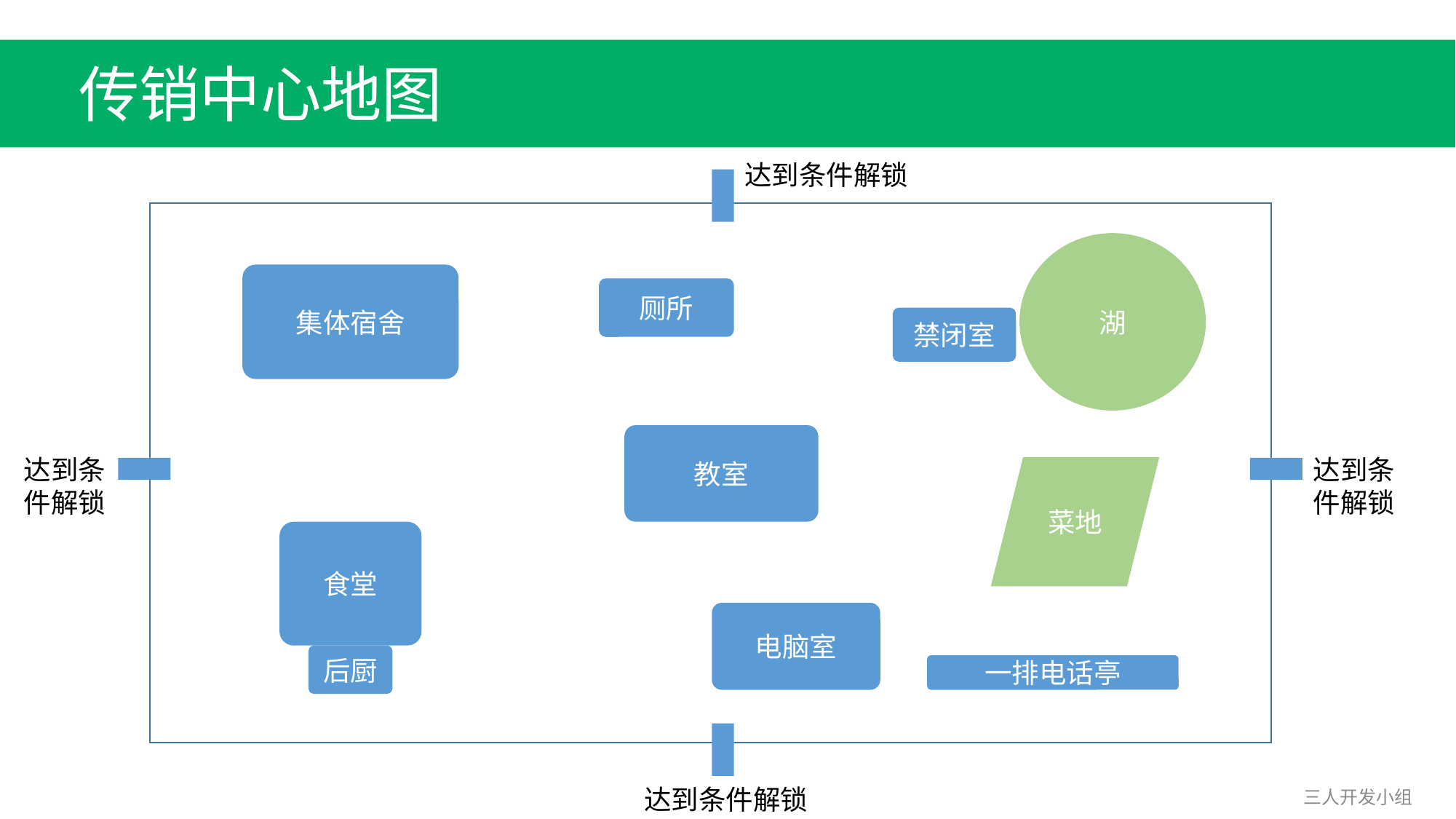

传销中心地图
达到条件解锁

湖
集体宿舍
厕所
禁闭室
教室
达到条件解锁
达到条件解锁
菜地

食堂
电脑室
后厨
一排电话亭

三人开发小组
达到条件解锁